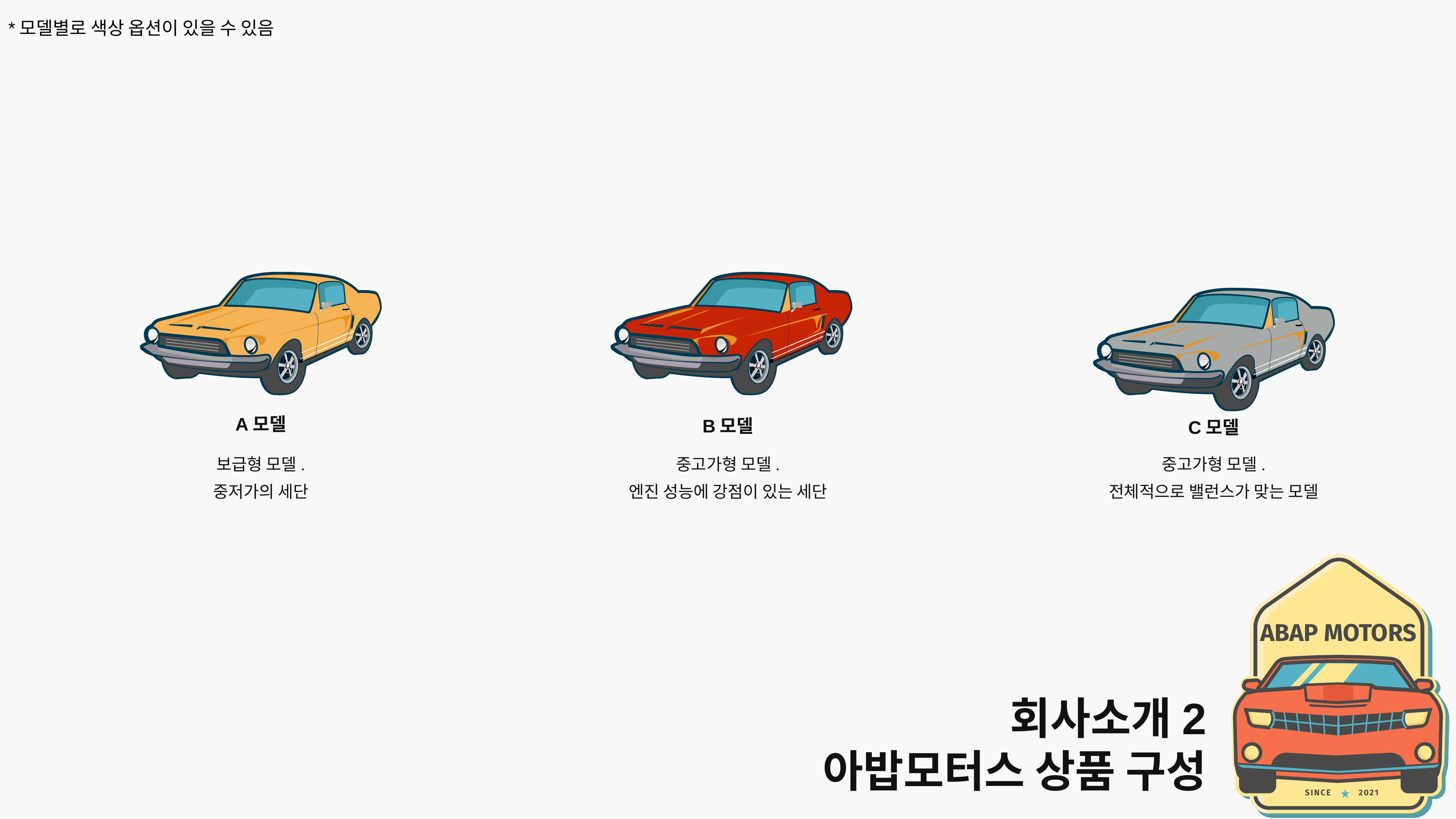

*모델별로 색상 옵션이 있을 수 있음

A모델
B모델
C모델
보급형 모델.
중저가의 세단
중고가형 모델.
엔진 성능에 강점이 있는 세단
중고가형 모델.
전체적으로 밸런스가 맞는 모델

ABAP MOTORS

SINCE         2021

회사소개2
아밥모터스 상품 구성